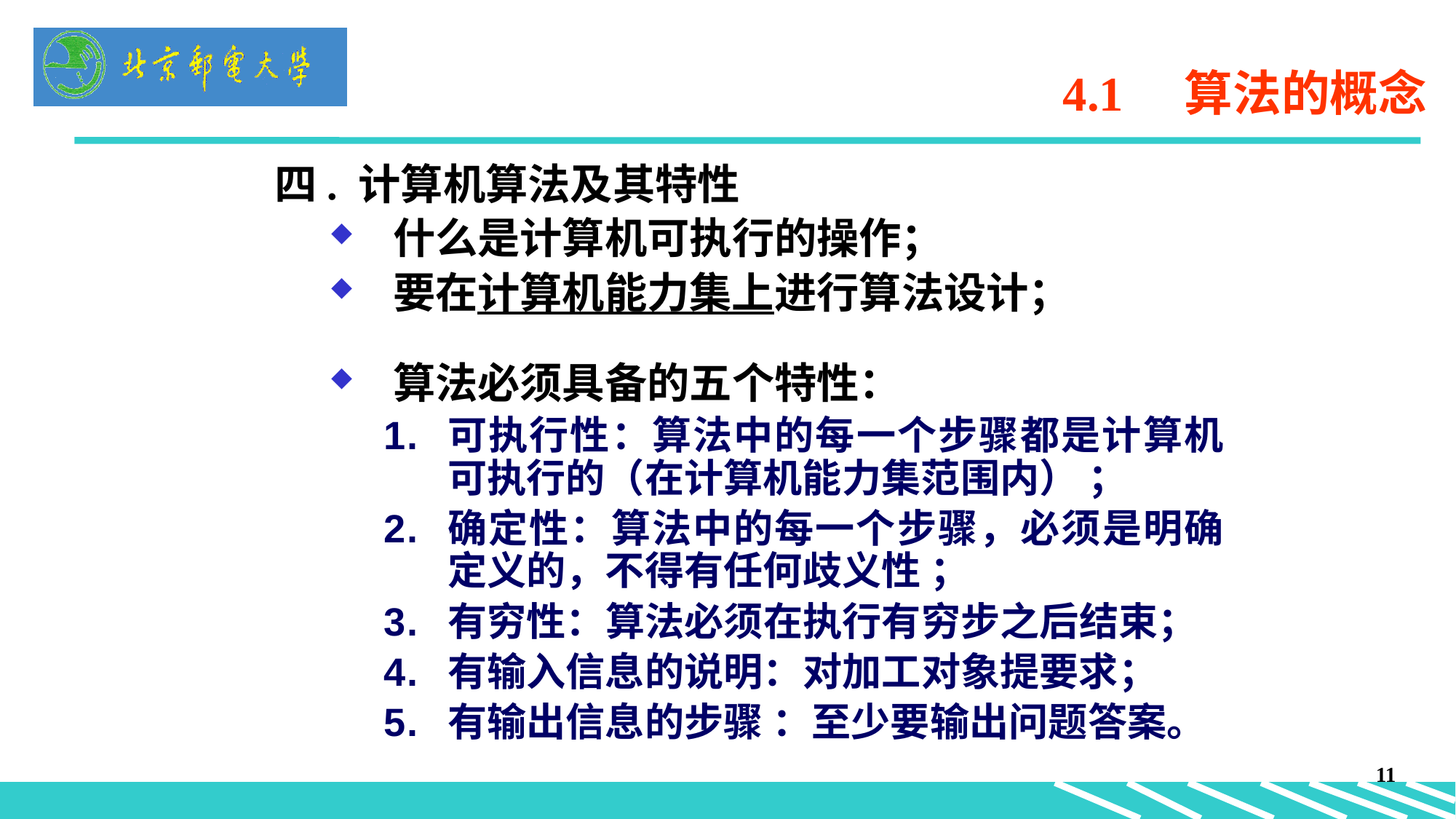

# 4.1    算法的概念
四. 计算机算法及其特性
什么是计算机可执行的操作；
要在计算机能力集上进行算法设计；

算法必须具备的五个特性：
可执行性：算法中的每一个步骤都是计算机可执行的（在计算机能力集范围内） ；
确定性：算法中的每一个步骤，必须是明确定义的，不得有任何歧义性 ；
有穷性：算法必须在执行有穷步之后结束；
有输入信息的说明：对加工对象提要求；
有输出信息的步骤 ：至少要输出问题答案。

11